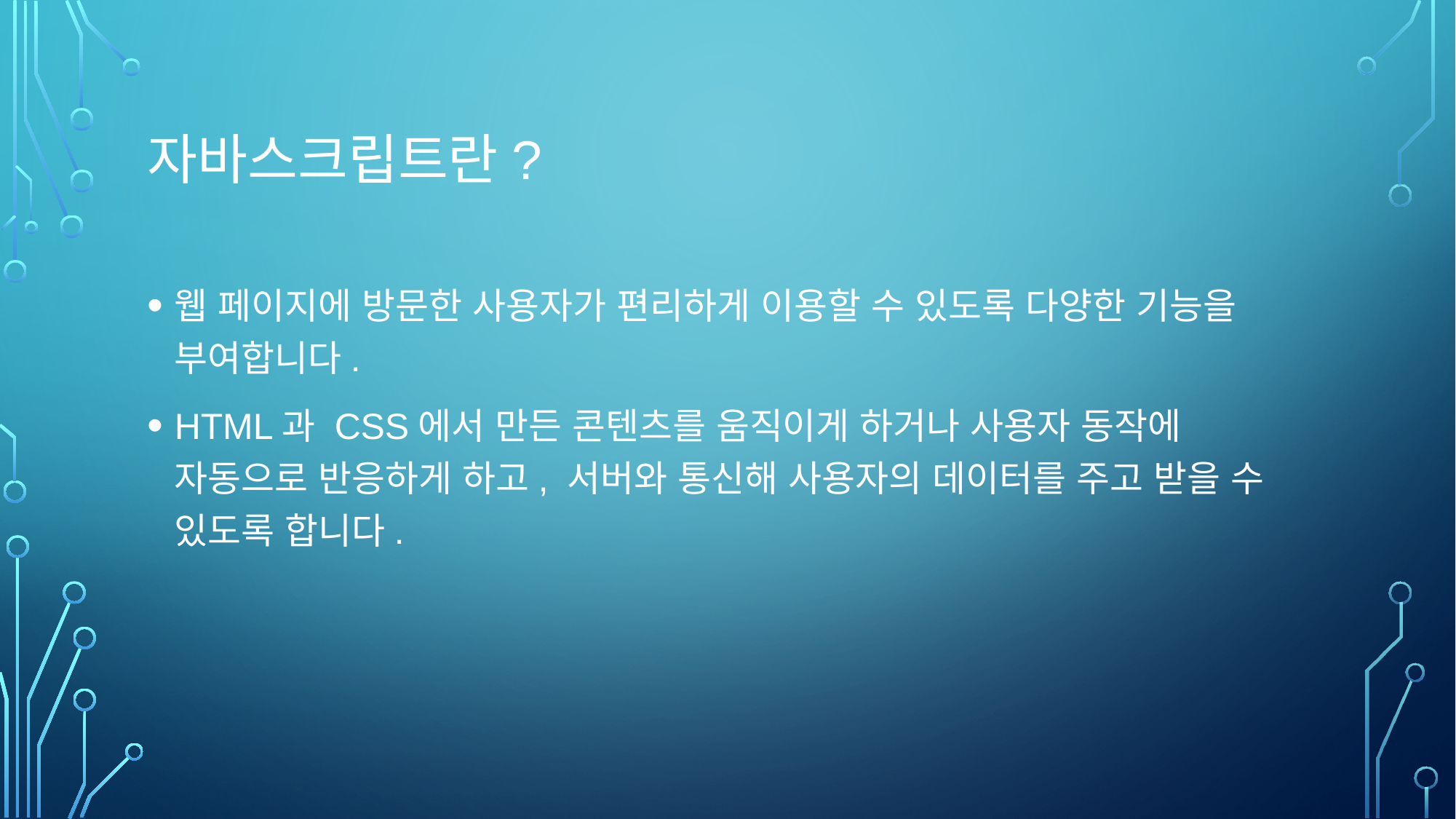

# 자바스크립트란?
웹 페이지에 방문한 사용자가 편리하게 이용할 수 있도록 다양한 기능을 부여합니다.
HTML과 CSS에서 만든 콘텐츠를 움직이게 하거나 사용자 동작에 자동으로 반응하게 하고, 서버와 통신해 사용자의 데이터를 주고 받을 수 있도록 합니다.